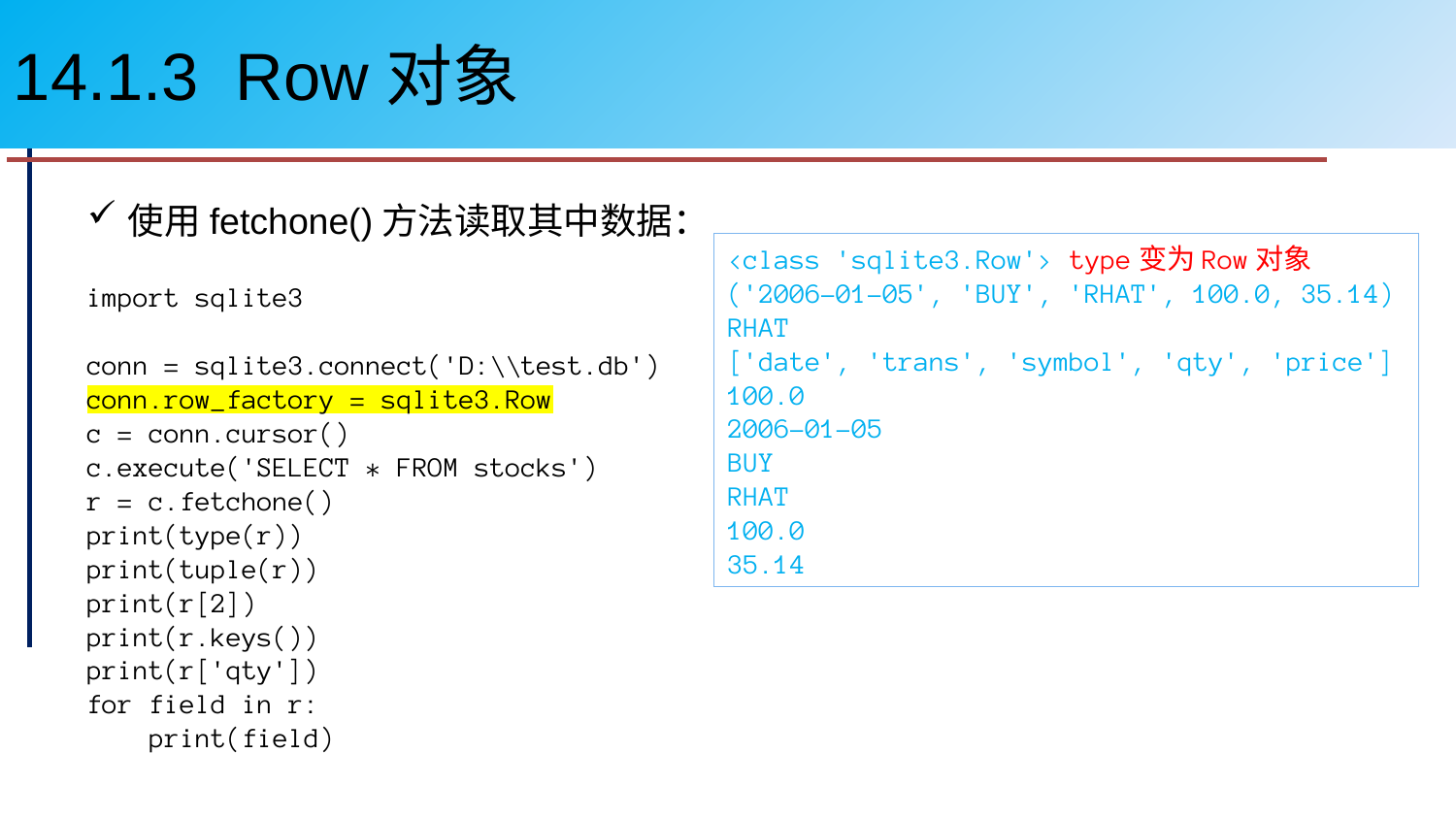

# 14.1.3  Row对象
使用fetchone()方法读取其中数据：

import sqlite3

conn = sqlite3.connect('D:\\test.db')
conn.row_factory = sqlite3.Row
c = conn.cursor()
c.execute('SELECT * FROM stocks')
r = c.fetchone()
print(type(r))
print(tuple(r))
print(r[2])
print(r.keys())
print(r['qty'])
for field in r:
    print(field)
<class 'sqlite3.Row'> type变为Row对象
('2006-01-05', 'BUY', 'RHAT', 100.0, 35.14)
RHAT
['date', 'trans', 'symbol', 'qty', 'price']
100.0
2006-01-05
BUY
RHAT
100.0
35.14